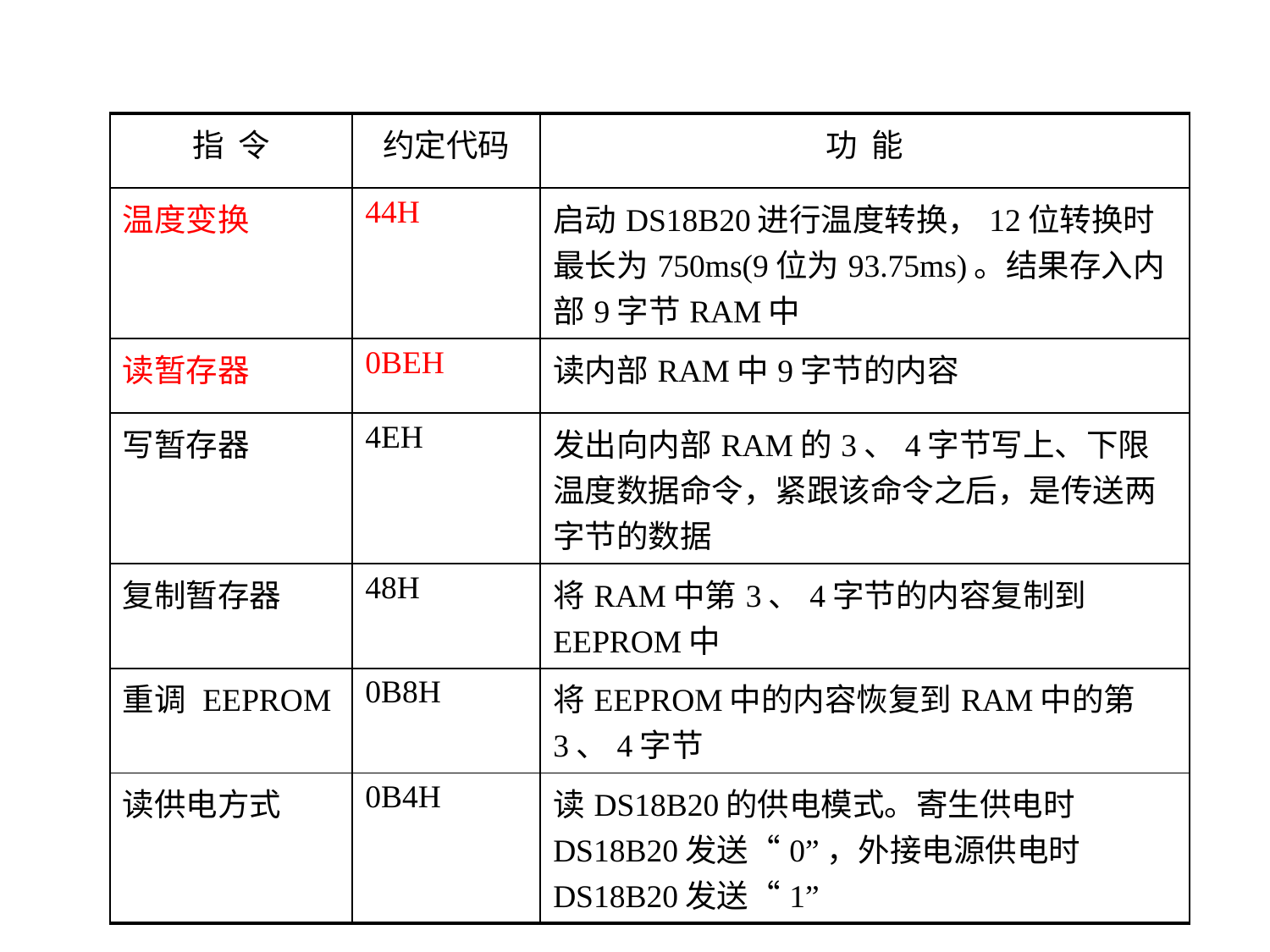

| 指 令 | 约定代码 | 功 能 |
| --- | --- | --- |
| 温度变换 | 44H | 启动DS18B20进行温度转换，12位转换时最长为750ms(9位为93.75ms)。结果存入内部9字节RAM中 |
| 读暂存器 | 0BEH | 读内部RAM中9字节的内容 |
| 写暂存器 | 4EH | 发出向内部RAM的3、4字节写上、下限温度数据命令，紧跟该命令之后，是传送两字节的数据 |
| 复制暂存器 | 48H | 将RAM中第3、4字节的内容复制到EEPROM中 |
| 重调 EEPROM | 0B8H | 将EEPROM中的内容恢复到RAM中的第3、4字节 |
| 读供电方式 | 0B4H | 读DS18B20的供电模式。寄生供电时DS18B20发送“0”，外接电源供电时DS18B20发送“1” |